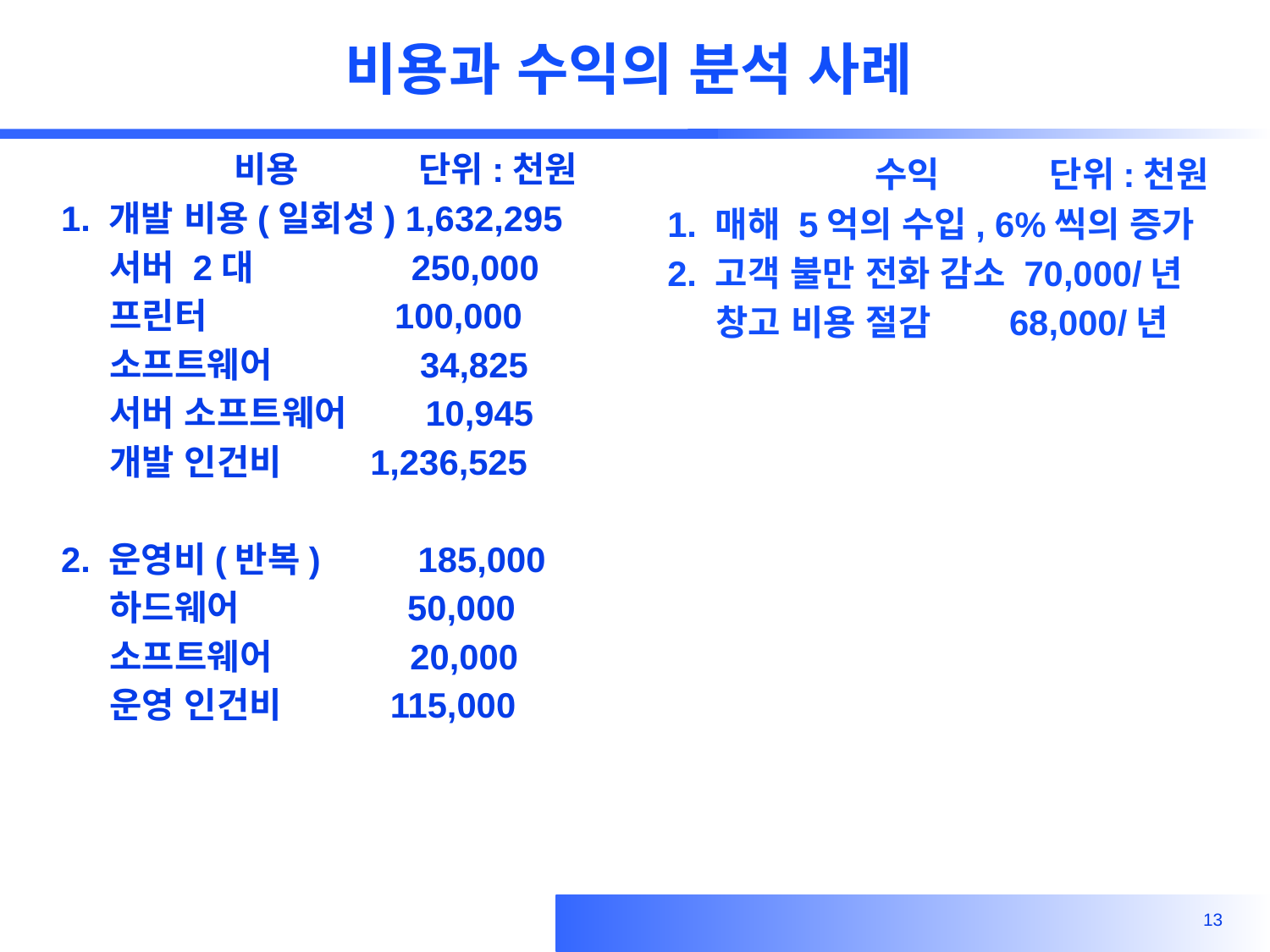

# 비용과 수익의 분석 사례
비용            단위:천원
1. 개발 비용(일회성) 1,632,295
    서버 2대               250,000
    프린터                  100,000
    소프트웨어              34,825
    서버 소프트웨어       10,945
    개발 인건비        1,236,525

2. 운영비(반복)          185,000
    하드웨어                50,000
    소프트웨어             20,000
    운영 인건비          115,000
수익           단위:천원
1. 매해 5억의 수입, 6%씩의 증가
2. 고객 불만 전화 감소 70,000/년
    창고 비용 절감       68,000/년